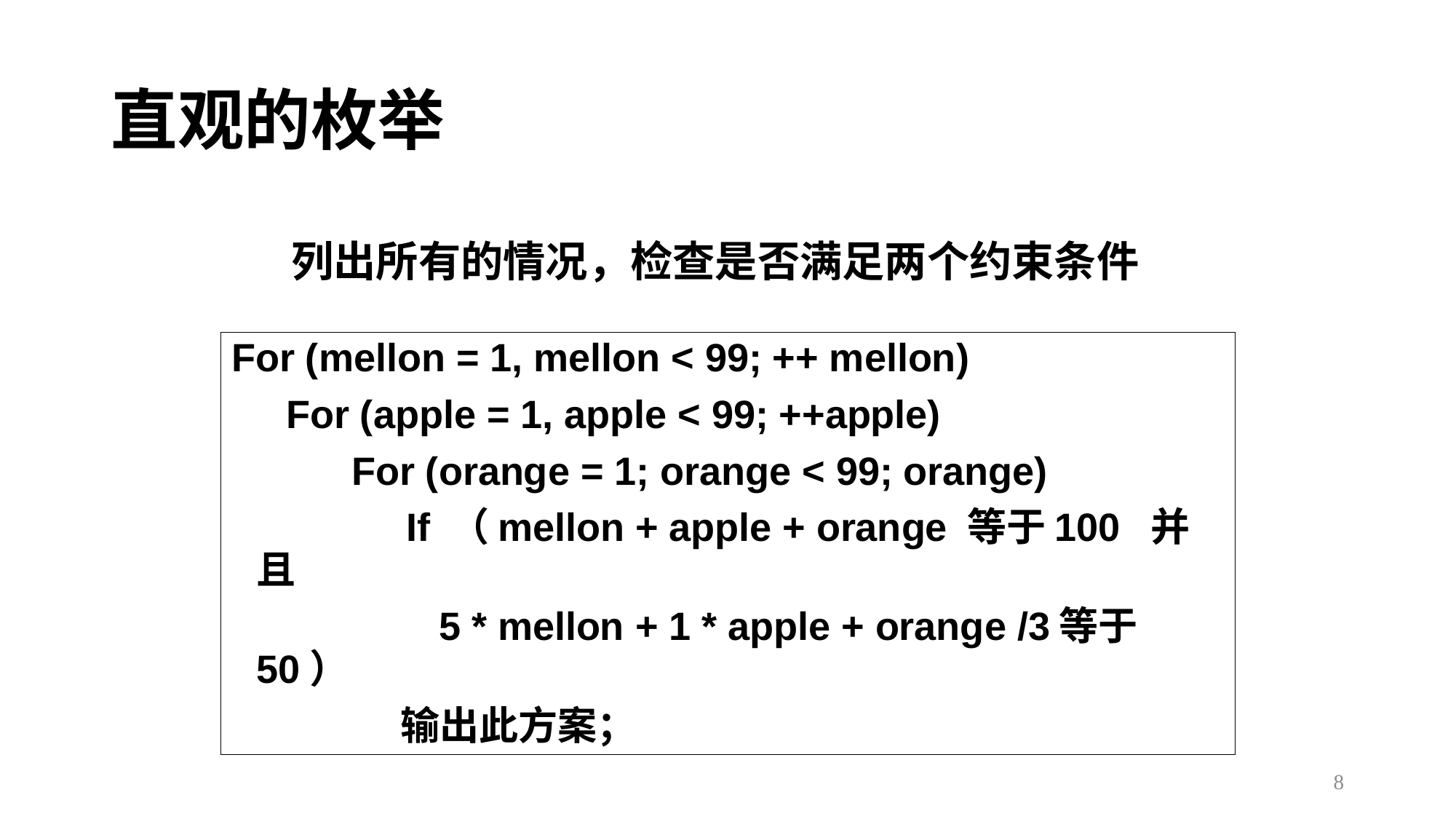

# 直观的枚举
列出所有的情况，检查是否满足两个约束条件
For (mellon = 1, mellon < 99; ++ mellon)
     For (apple = 1, apple < 99; ++apple)
           For (orange = 1; orange < 99; orange)
                If （mellon + apple + orange 等于100  并且
                   5 * mellon + 1 * apple + orange /3等于50）
                  输出此方案；
8